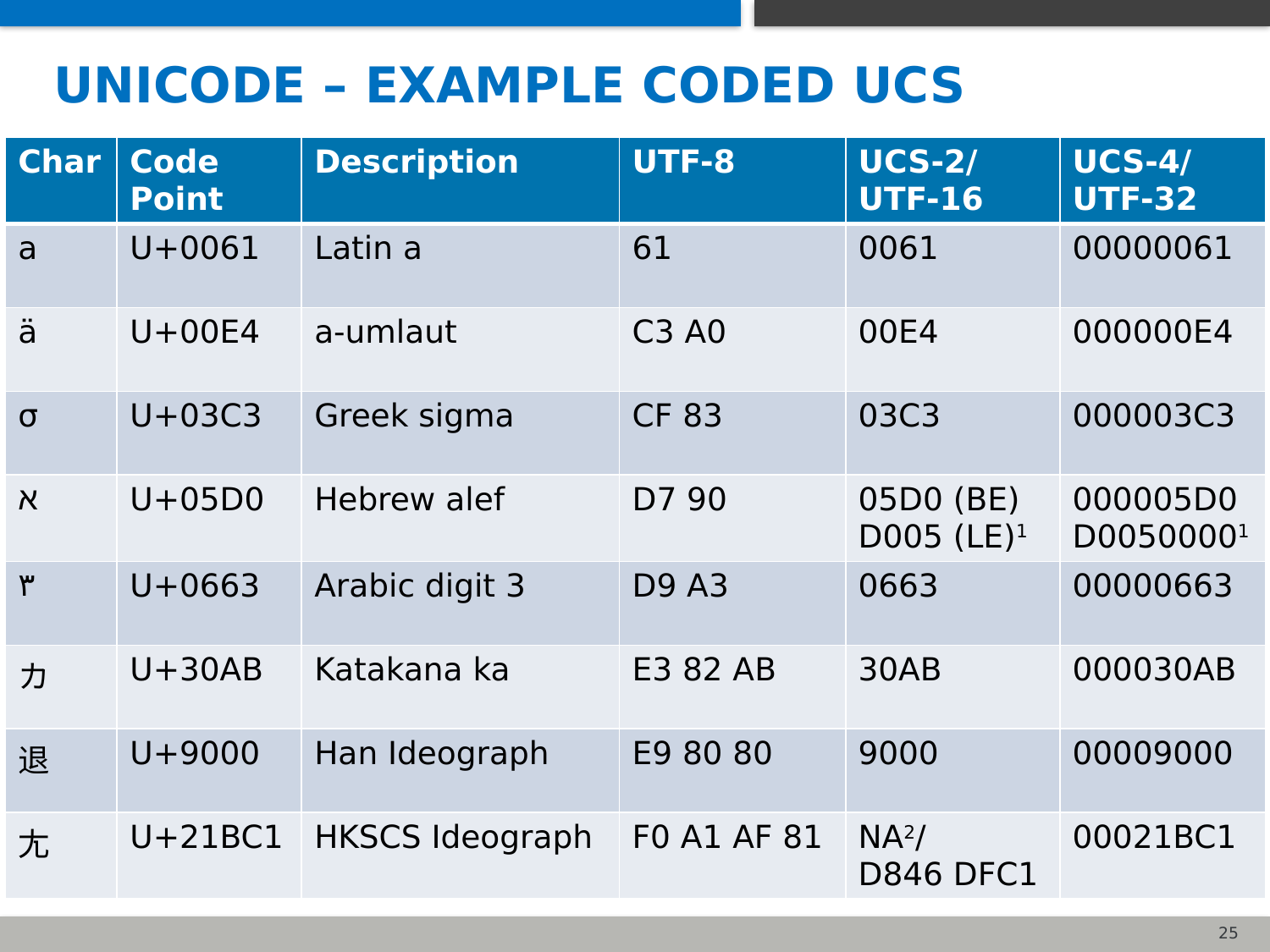

# Unicode – example coded ucs
| Char | Code Point | Description | UTF-8 | UCS-2/ UTF-16 | UCS-4/ UTF-32 |
| --- | --- | --- | --- | --- | --- |
| a | U+0061 | Latin a | 61 | 0061 | 00000061 |
| ä | U+00E4 | a-umlaut | C3 A0 | 00E4 | 000000E4 |
| σ | U+03C3 | Greek sigma | CF 83 | 03C3 | 000003C3 |
| א | U+05D0 | Hebrew alef | D7 90 | 05D0 (BE) D005 (LE)1 | 000005D0 D00500001 |
| ٣ | U+0663 | Arabic digit 3 | D9 A3 | 0663 | 00000663 |
| カ | U+30AB | Katakana ka | E3 82 AB | 30AB | 000030AB |
| 退 | U+9000 | Han Ideograph | E9 80 80 | 9000 | 00009000 |
| 𡯁 | U+21BC1 | HKSCS Ideograph | F0 A1 AF 81 | NA2/ D846 DFC1 | 00021BC1 |